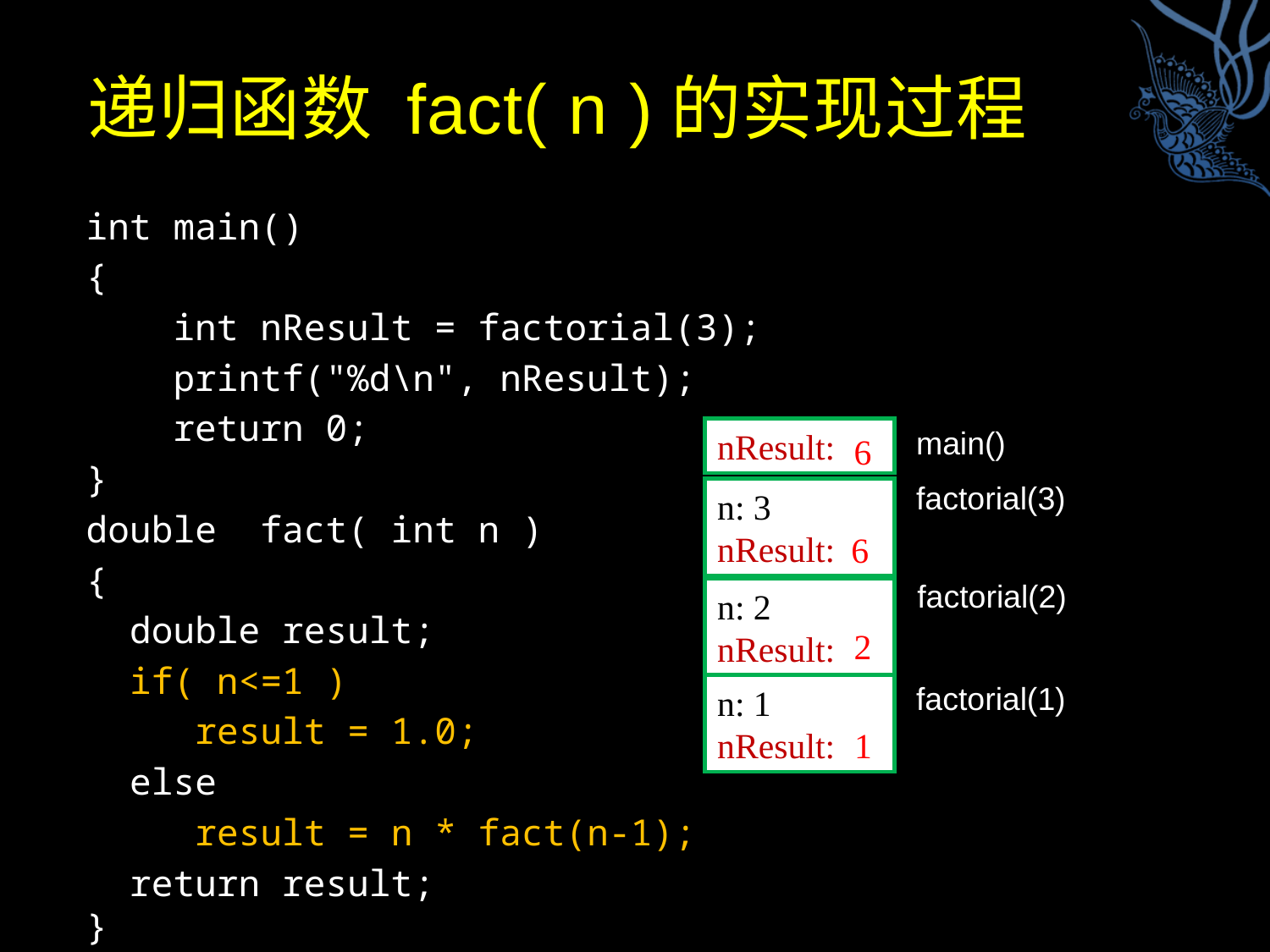

# 递归函数 fact( n )的实现过程
int main()
{
    int nResult = factorial(3);
    printf("%d\n", nResult);
    return 0;
}
double  fact( int n )
{
  double result;
  if( n<=1 )
     result = 1.0;
  else
     result = n * fact(n-1);
  return result;
}

main()
nResult:
6
factorial(3)
n: 3
nResult:
6
factorial(2)
n: 2
nResult:
2
factorial(1)
n: 1
nResult:
1